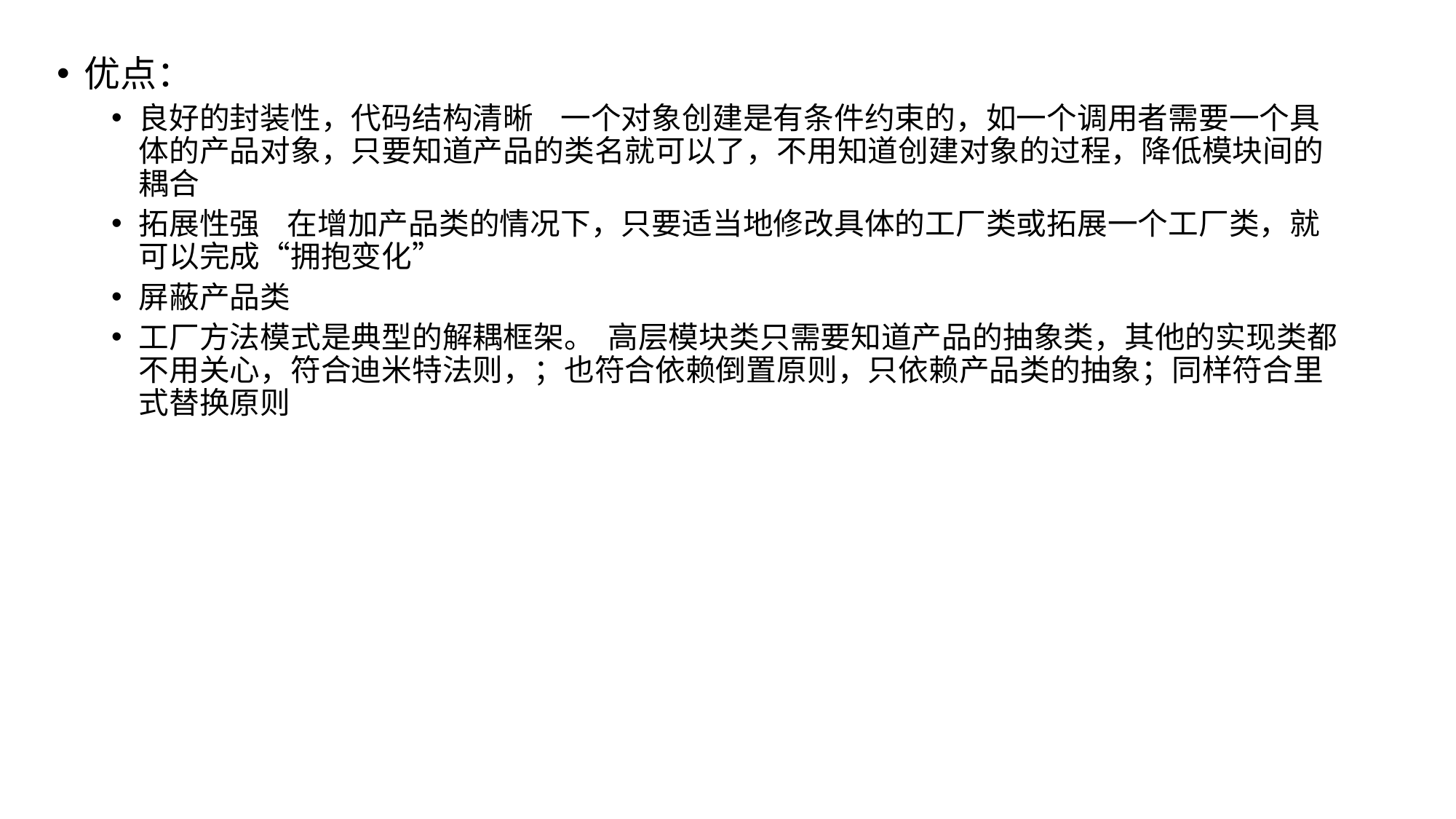

优点：
良好的封装性，代码结构清晰    一个对象创建是有条件约束的，如一个调用者需要一个具体的产品对象，只要知道产品的类名就可以了，不用知道创建对象的过程，降低模块间的耦合
拓展性强    在增加产品类的情况下，只要适当地修改具体的工厂类或拓展一个工厂类，就可以完成“拥抱变化”
屏蔽产品类
工厂方法模式是典型的解耦框架。  高层模块类只需要知道产品的抽象类，其他的实现类都不用关心，符合迪米特法则，；也符合依赖倒置原则，只依赖产品类的抽象；同样符合里式替换原则